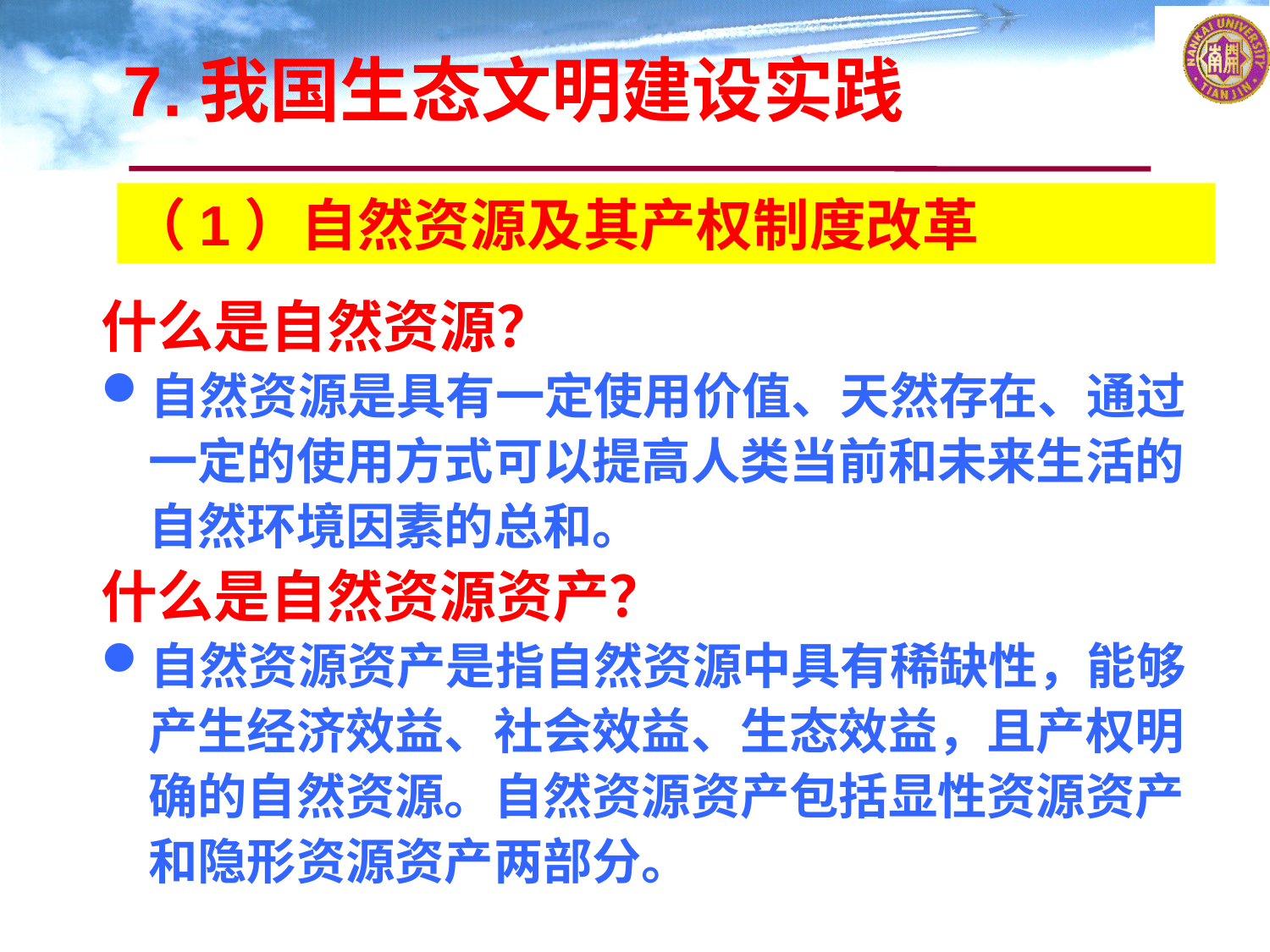

7.我国生态文明建设实践

（1）自然资源及其产权制度改革
什么是自然资源？
自然资源是具有一定使用价值、天然存在、通过一定的使用方式可以提高人类当前和未来生活的自然环境因素的总和。
什么是自然资源资产？
自然资源资产是指自然资源中具有稀缺性，能够产生经济效益、社会效益、生态效益，且产权明确的自然资源。自然资源资产包括显性资源资产和隐形资源资产两部分。